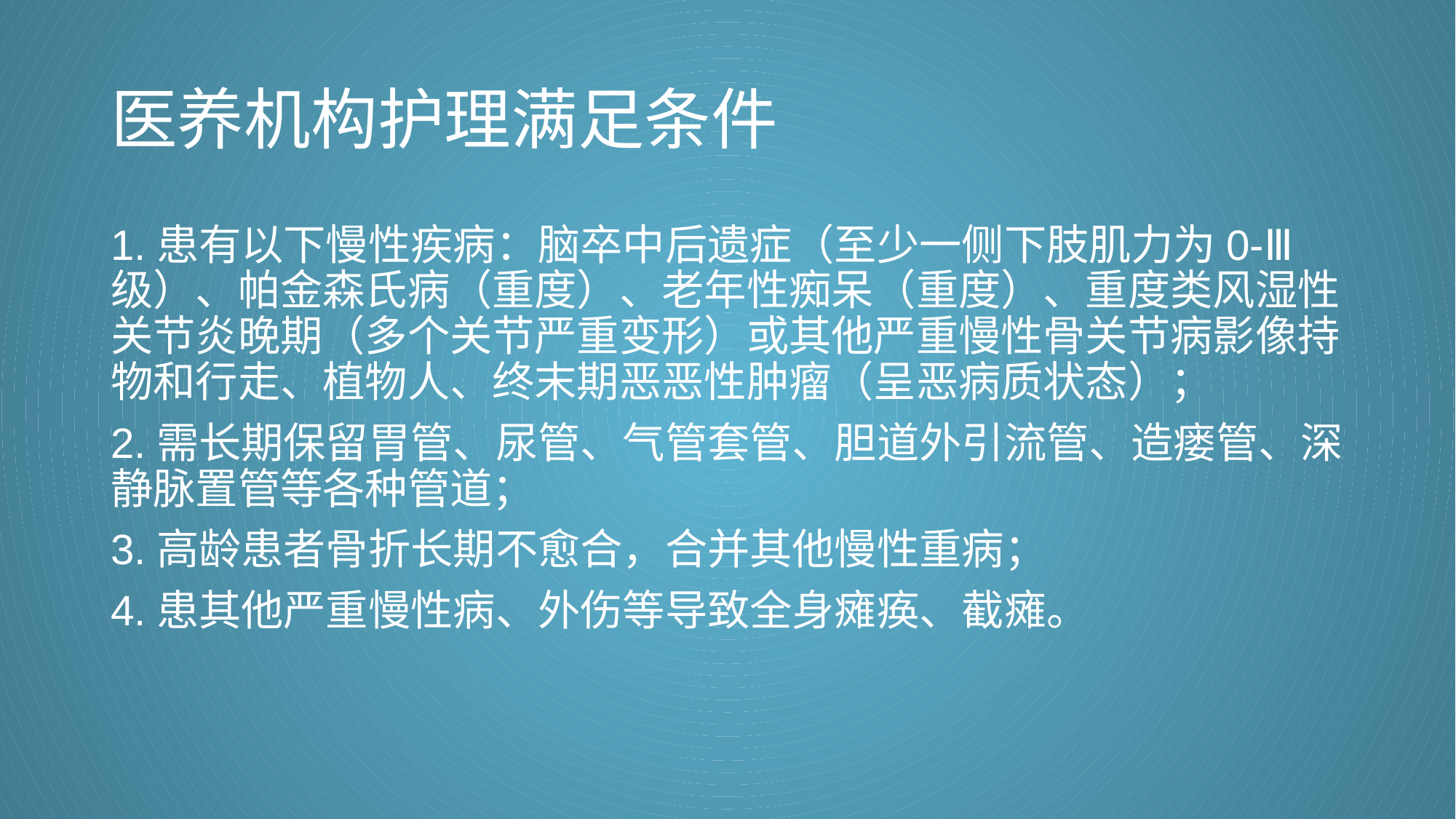

医养机构护理满足条件
1.患有以下慢性疾病：脑卒中后遗症（至少一侧下肢肌力为0-Ⅲ级）、帕金森氏病（重度）、老年性痴呆（重度）、重度类风湿性关节炎晚期（多个关节严重变形）或其他严重慢性骨关节病影像持物和行走、植物人、终末期恶恶性肿瘤（呈恶病质状态）；
2.需长期保留胃管、尿管、气管套管、胆道外引流管、造瘘管、深静脉置管等各种管道；
3.高龄患者骨折长期不愈合，合并其他慢性重病；
4.患其他严重慢性病、外伤等导致全身瘫痪、截瘫。